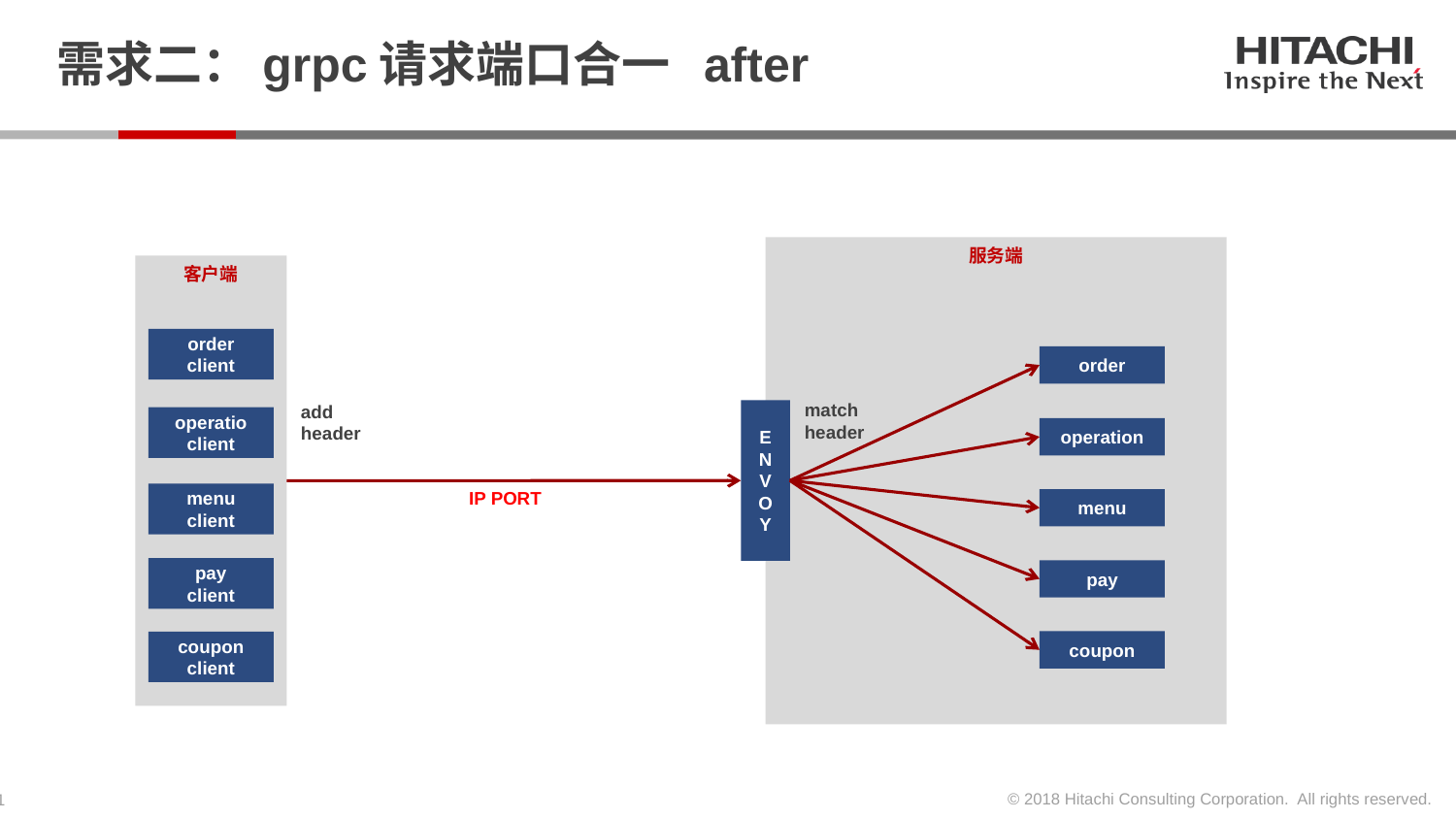

# 需求二：grpc请求端口合一  after
服务端
客户端
order
client
order
match header
add header
ENVOY
operatio
client
operation
IP PORT
menu
client
menu
pay
client
pay
coupon
coupon
client